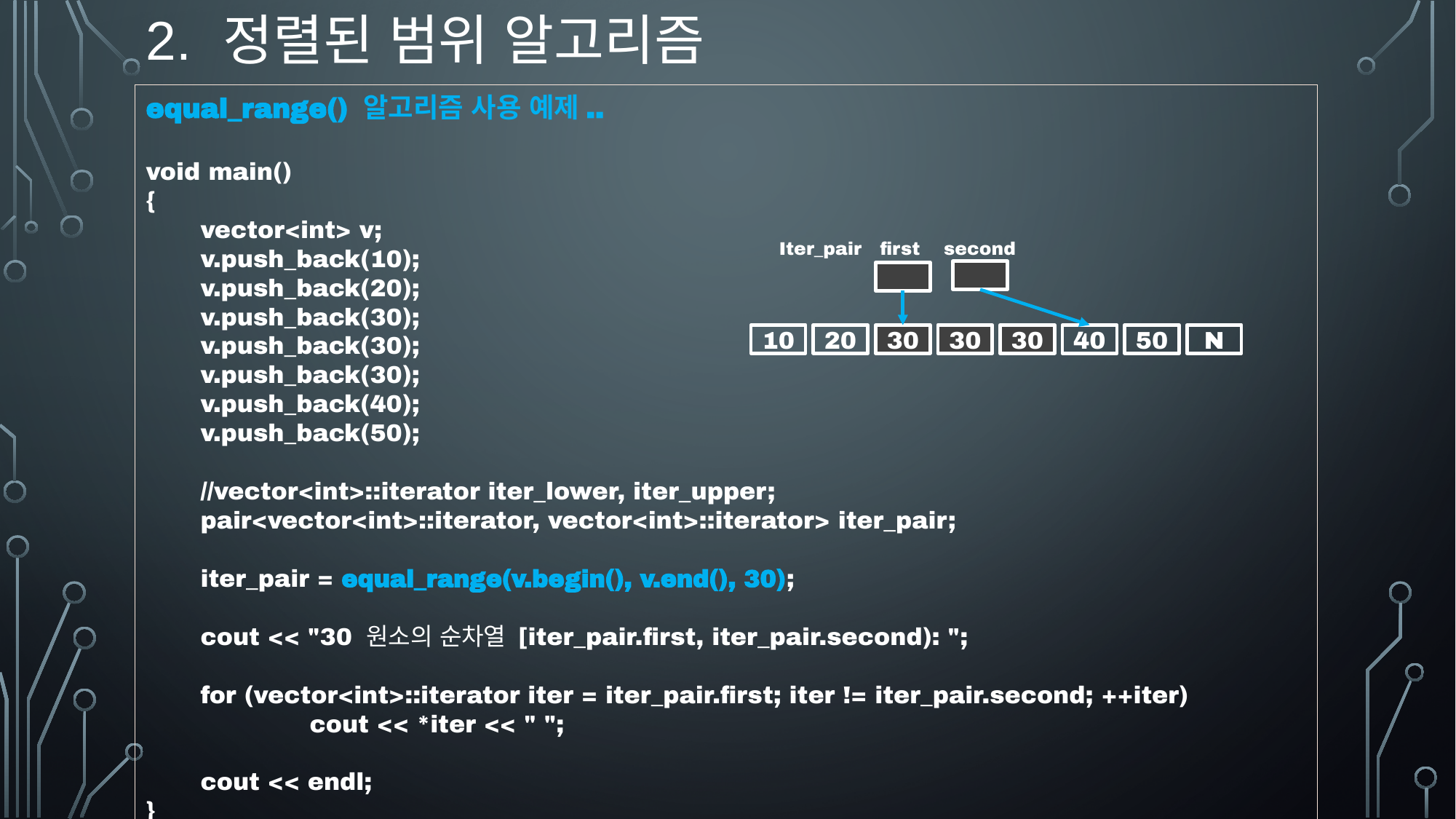

# 2. 정렬된 범위 알고리즘
equal_range() 알고리즘 사용 예제..

void main()
{
vector<int> v;
v.push_back(10);
v.push_back(20);
v.push_back(30);
v.push_back(30);
v.push_back(30);
v.push_back(40);
v.push_back(50);

//vector<int>::iterator iter_lower, iter_upper;
pair<vector<int>::iterator, vector<int>::iterator> iter_pair;

iter_pair = equal_range(v.begin(), v.end(), 30);

cout << "30 원소의 순차열 [iter_pair.first, iter_pair.second): ";

for (vector<int>::iterator iter = iter_pair.first; iter != iter_pair.second; ++iter)
	cout << *iter << " ";

cout << endl;
}
Iter_pair
first    second

10
20
30
30
30
40
50
N